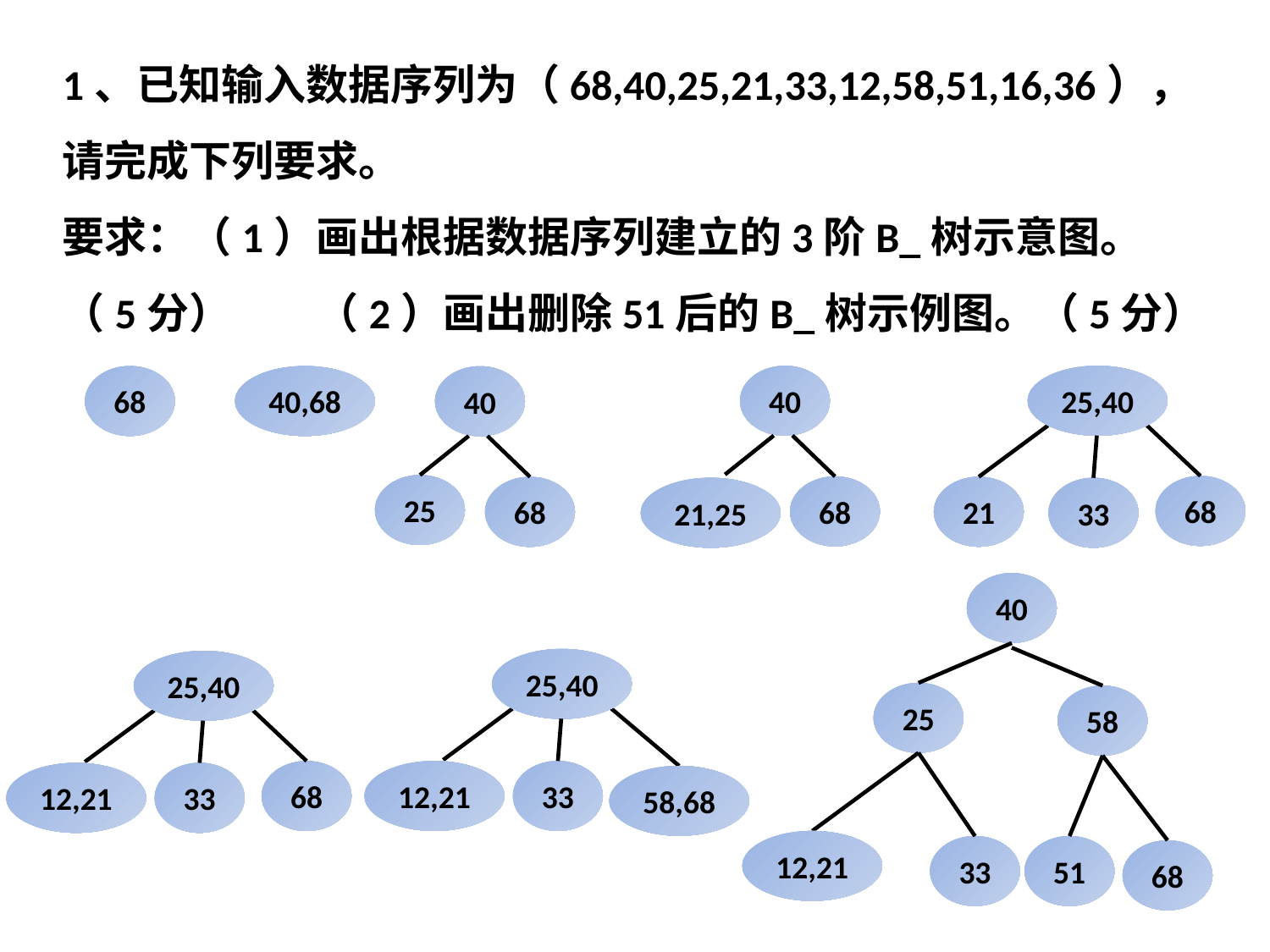

1、已知输入数据序列为（68,40,25,21,33,12,58,51,16,36），请完成下列要求。
要求：（1）画出根据数据序列建立的3阶B_树示意图。（5分）	（2）画出删除51后的B_树示例图。（5分）

40
25,40
68
40,68
40
25
68
68
21
68
21,25
33
40
25,40
25,40
25
58
12,21
33
68
12,21
33
58,68
12,21
33
51
68